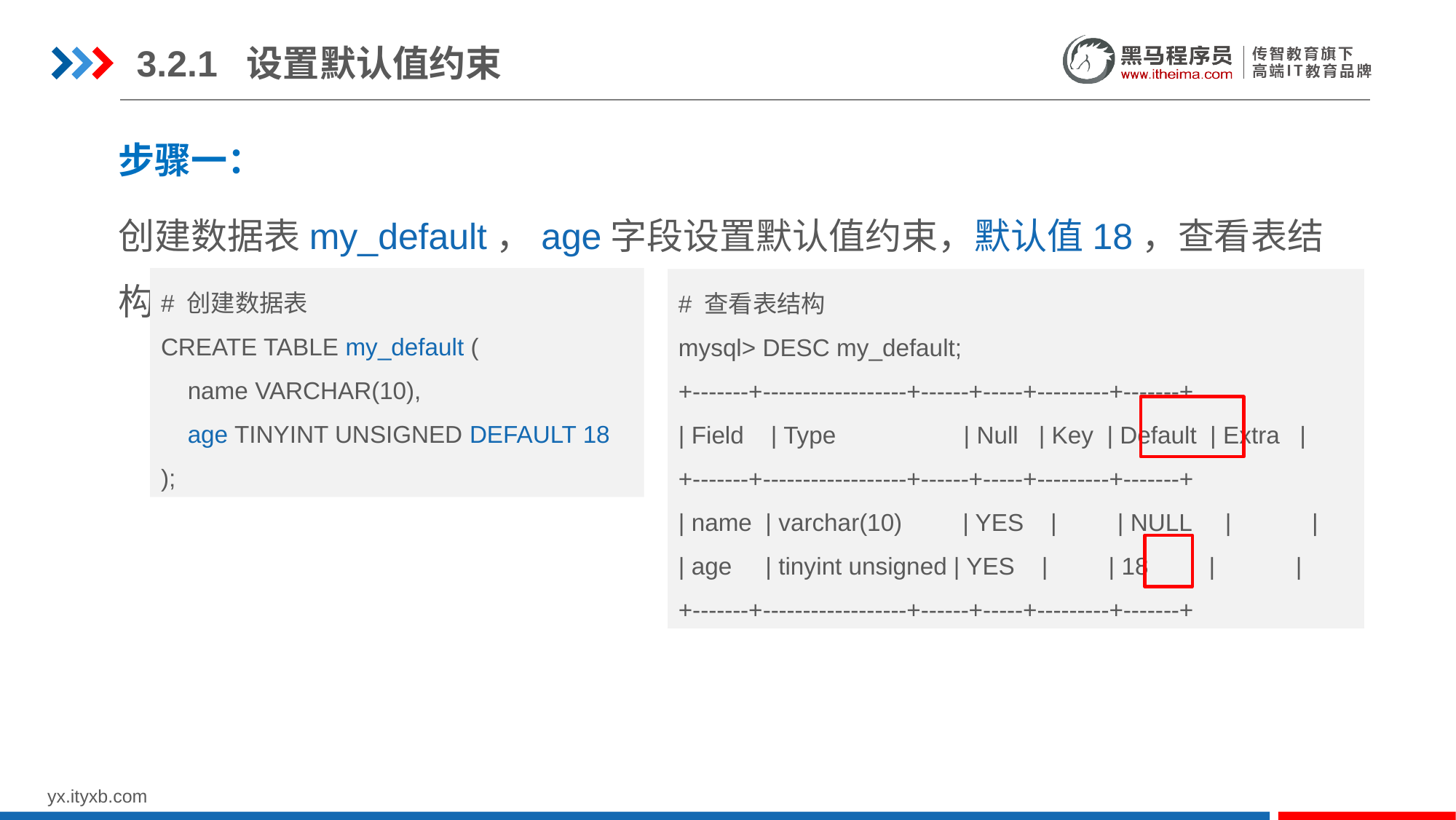

3.2.1  设置默认值约束
步骤一：
创建数据表my_default，age字段设置默认值约束，默认值18，查看表结构：
# 创建数据表
CREATE TABLE my_default (
    name VARCHAR(10),
    age TINYINT UNSIGNED DEFAULT 18
);
# 查看表结构
mysql> DESC my_default;
+-------+------------------+------+-----+---------+-------+
| Field    | Type                   | Null   | Key  | Default  | Extra   |
+-------+------------------+------+-----+---------+-------+
| name  | varchar(10)         | YES    |         | NULL     |            |
| age     | tinyint unsigned | YES    |         | 18         |            |
+-------+------------------+------+-----+---------+-------+